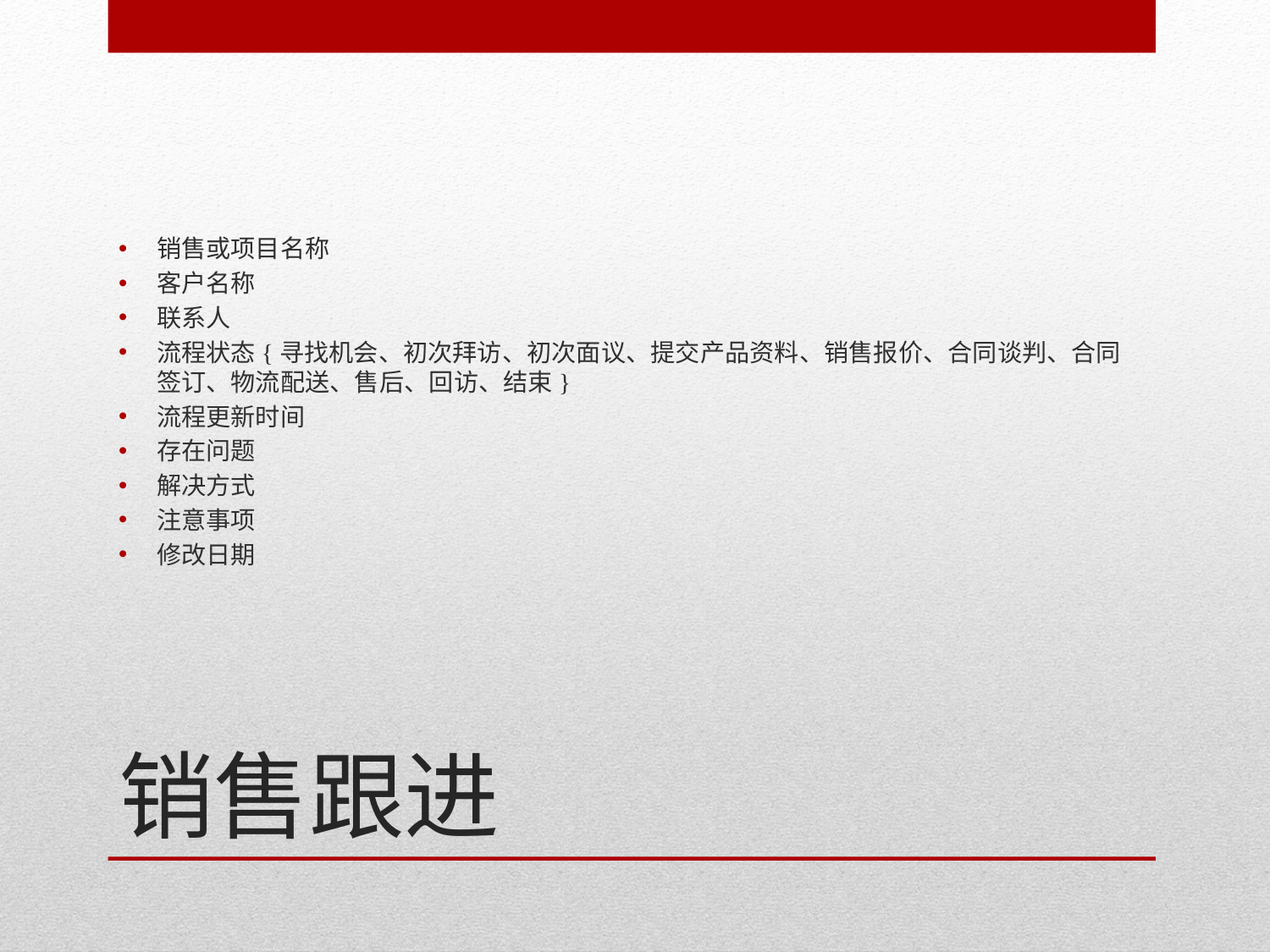

销售或项目名称
客户名称
联系人
流程状态{寻找机会、初次拜访、初次面议、提交产品资料、销售报价、合同谈判、合同签订、物流配送、售后、回访、结束}
流程更新时间
存在问题
解决方式
注意事项
修改日期
# 销售跟进